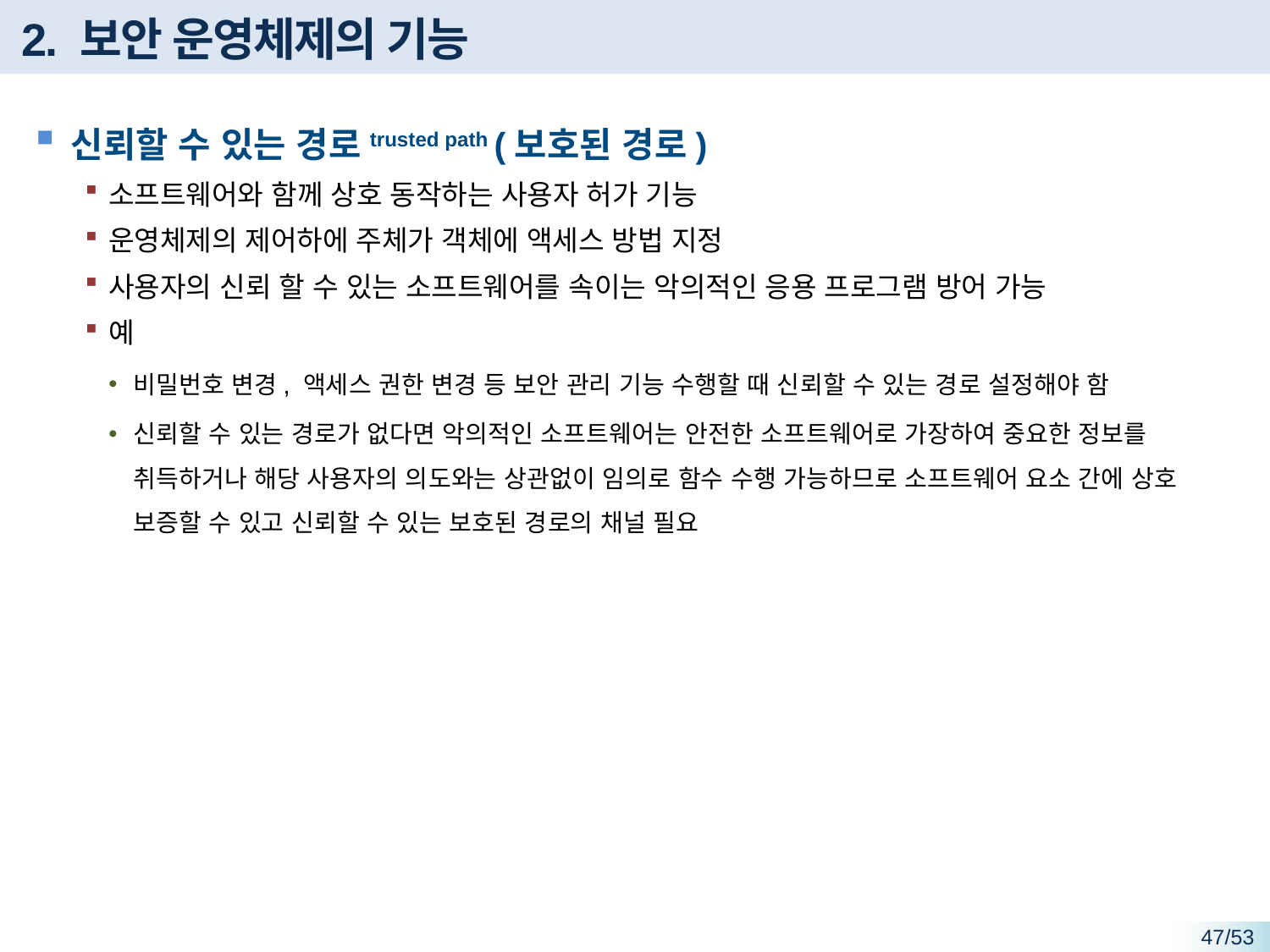

# 2. 보안 운영체제의 기능
신뢰할 수 있는 경로trusted path (보호된 경로)
소프트웨어와 함께 상호 동작하는 사용자 허가 기능
운영체제의 제어하에 주체가 객체에 액세스 방법 지정
사용자의 신뢰 할 수 있는 소프트웨어를 속이는 악의적인 응용 프로그램 방어 가능
예
비밀번호 변경, 액세스 권한 변경 등 보안 관리 기능 수행할 때 신뢰할 수 있는 경로 설정해야 함
신뢰할 수 있는 경로가 없다면 악의적인 소프트웨어는 안전한 소프트웨어로 가장하여 중요한 정보를 취득하거나 해당 사용자의 의도와는 상관없이 임의로 함수 수행 가능하므로 소프트웨어 요소 간에 상호 보증할 수 있고 신뢰할 수 있는 보호된 경로의 채널 필요